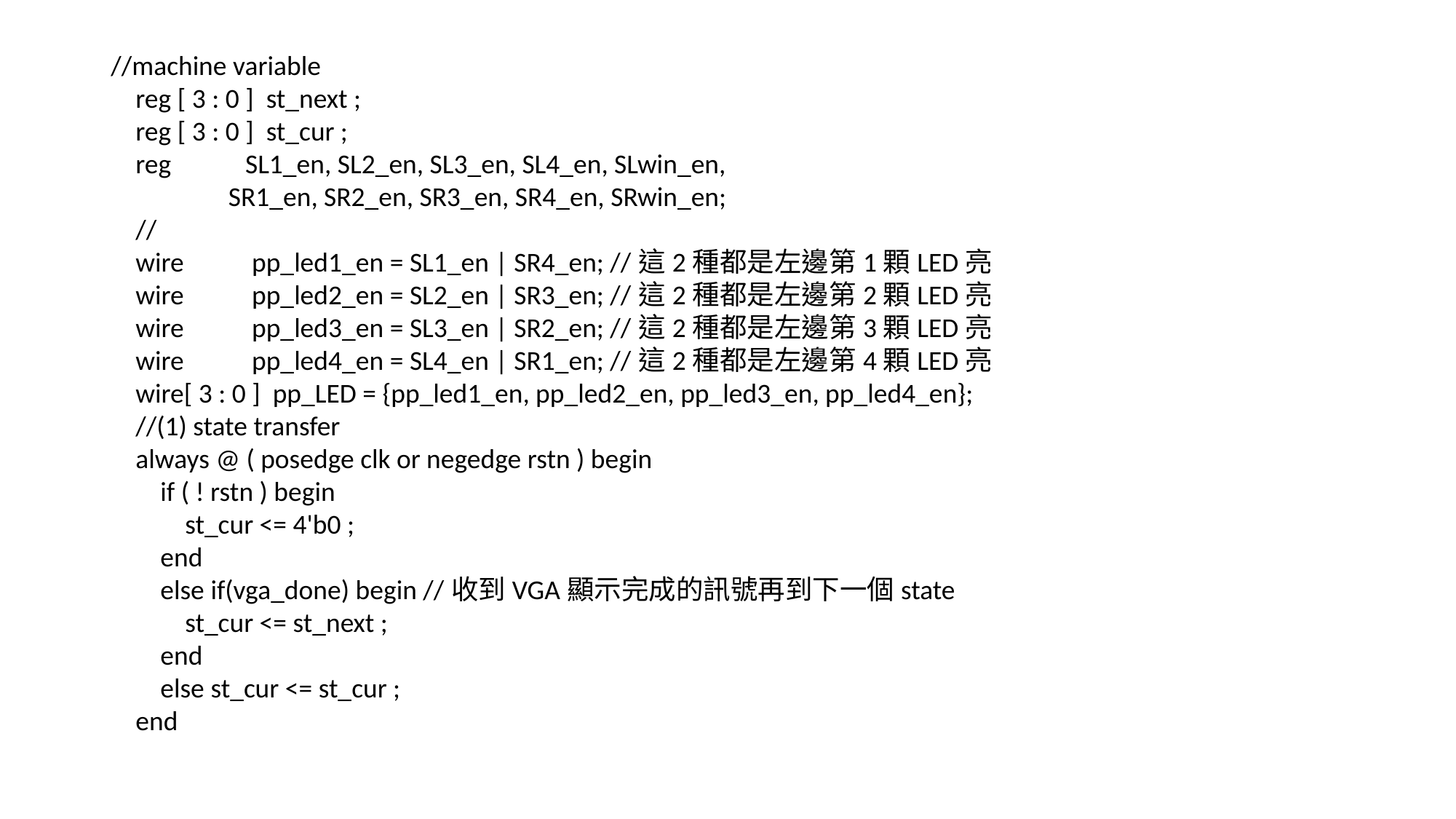

//machine variable
    reg [ 3 : 0 ]  st_next ;
    reg [ 3 : 0 ]  st_cur ;
    reg            SL1_en, SL2_en, SL3_en, SL4_en, SLwin_en,
                   SR1_en, SR2_en, SR3_en, SR4_en, SRwin_en;
    //
    wire           pp_led1_en = SL1_en | SR4_en; //這2種都是左邊第1顆LED亮
    wire           pp_led2_en = SL2_en | SR3_en; //這2種都是左邊第2顆LED亮
    wire           pp_led3_en = SL3_en | SR2_en; //這2種都是左邊第3顆LED亮
    wire           pp_led4_en = SL4_en | SR1_en; //這2種都是左邊第4顆LED亮
    wire[ 3 : 0 ]  pp_LED = {pp_led1_en, pp_led2_en, pp_led3_en, pp_led4_en};
    //(1) state transfer
    always @ ( posedge clk or negedge rstn ) begin
        if ( ! rstn ) begin
            st_cur <= 4'b0 ;
        end
        else if(vga_done) begin //收到VGA顯示完成的訊號再到下一個state
            st_cur <= st_next ;
        end
        else st_cur <= st_cur ;
    end